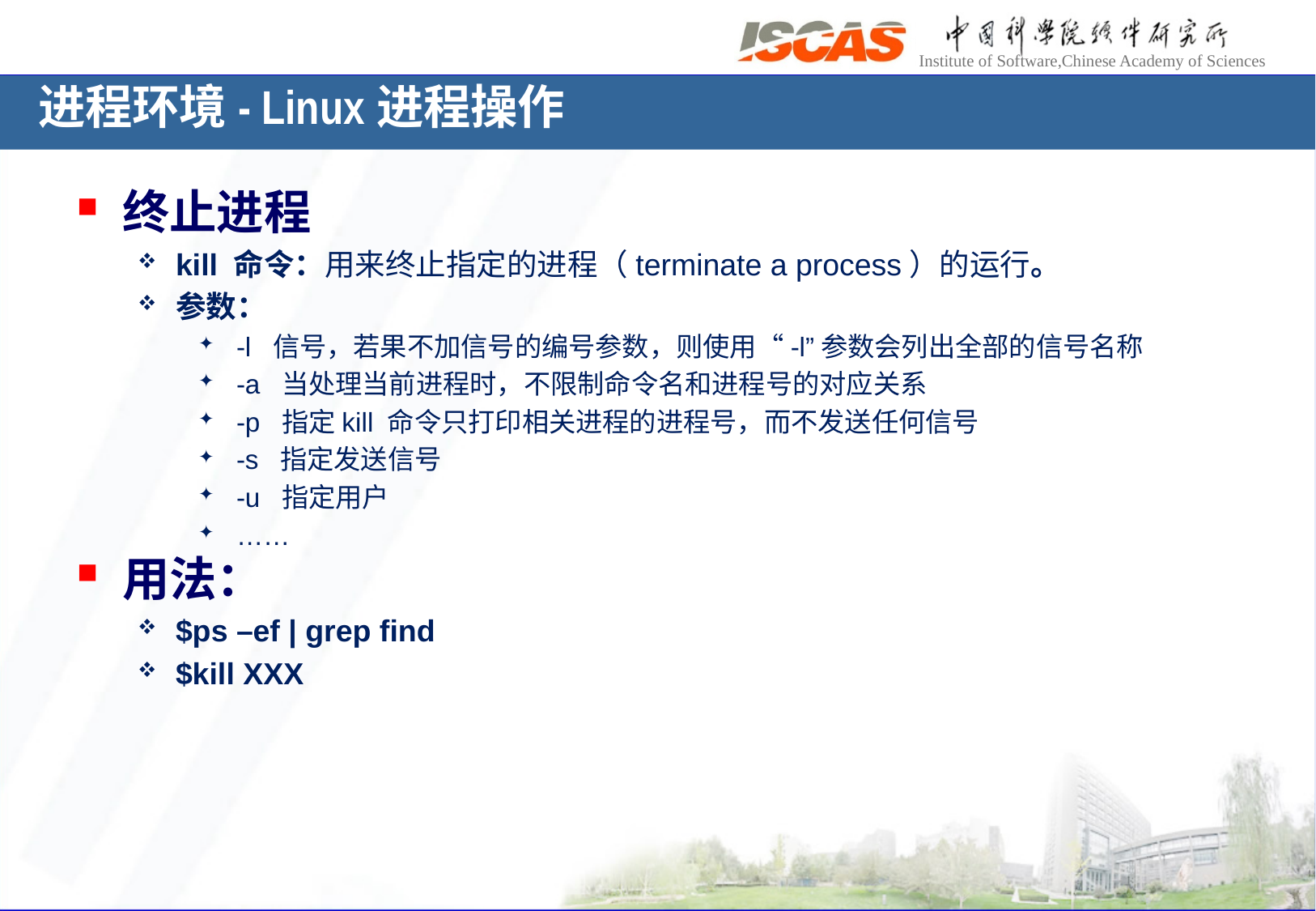

进程环境- Linux进程操作
终止进程
kill 命令：用来终止指定的进程（terminate a process）的运行。
参数：
-l  信号，若果不加信号的编号参数，则使用“-l”参数会列出全部的信号名称
-a  当处理当前进程时，不限制命令名和进程号的对应关系
-p  指定kill 命令只打印相关进程的进程号，而不发送任何信号
-s  指定发送信号
-u  指定用户
……
用法：
$ps –ef | grep find
$kill XXX